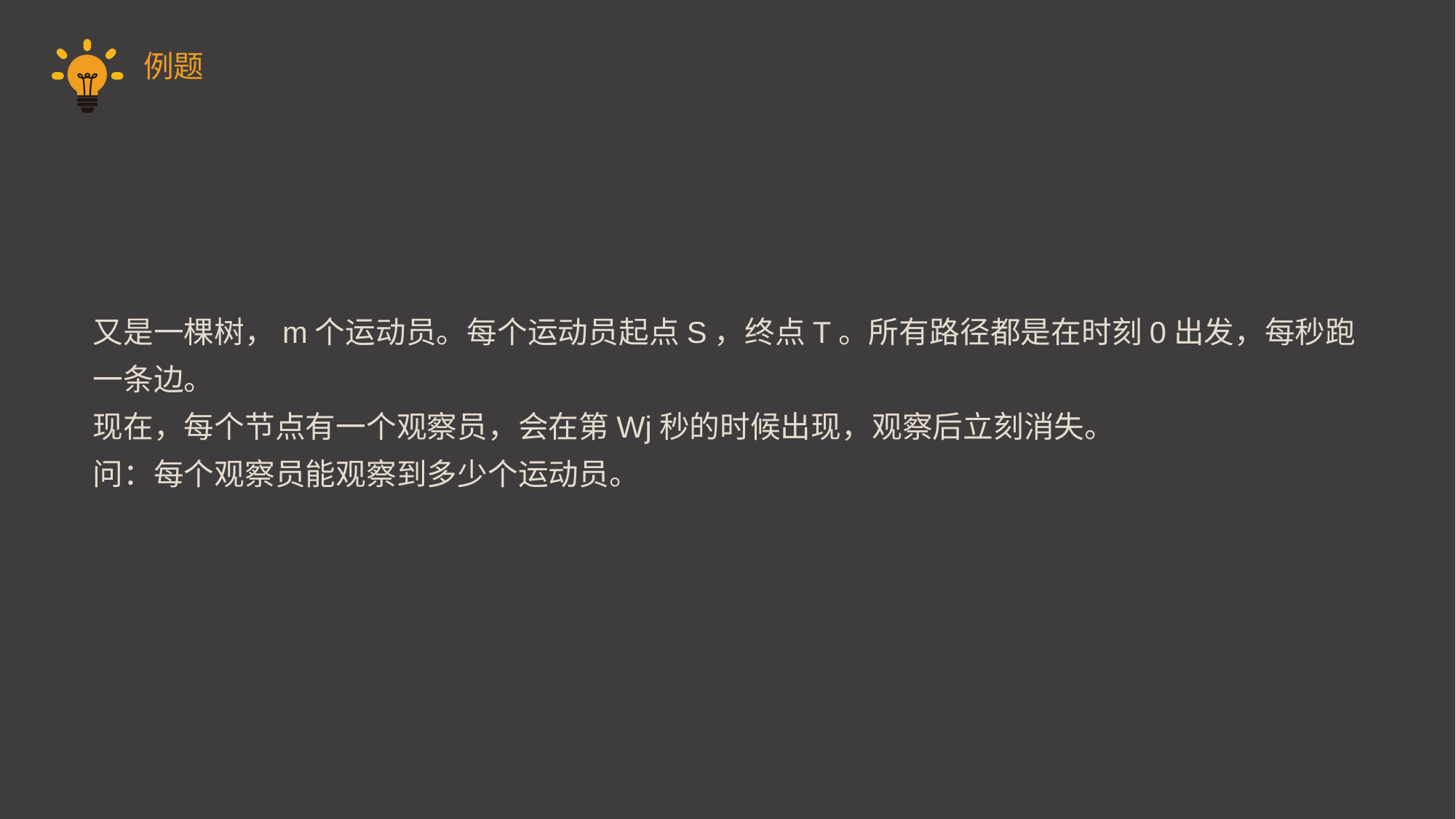

例题
又是一棵树，m个运动员。每个运动员起点S，终点T。所有路径都是在时刻0出发，每秒跑一条边。
现在，每个节点有一个观察员，会在第Wj秒的时候出现，观察后立刻消失。
问：每个观察员能观察到多少个运动员。